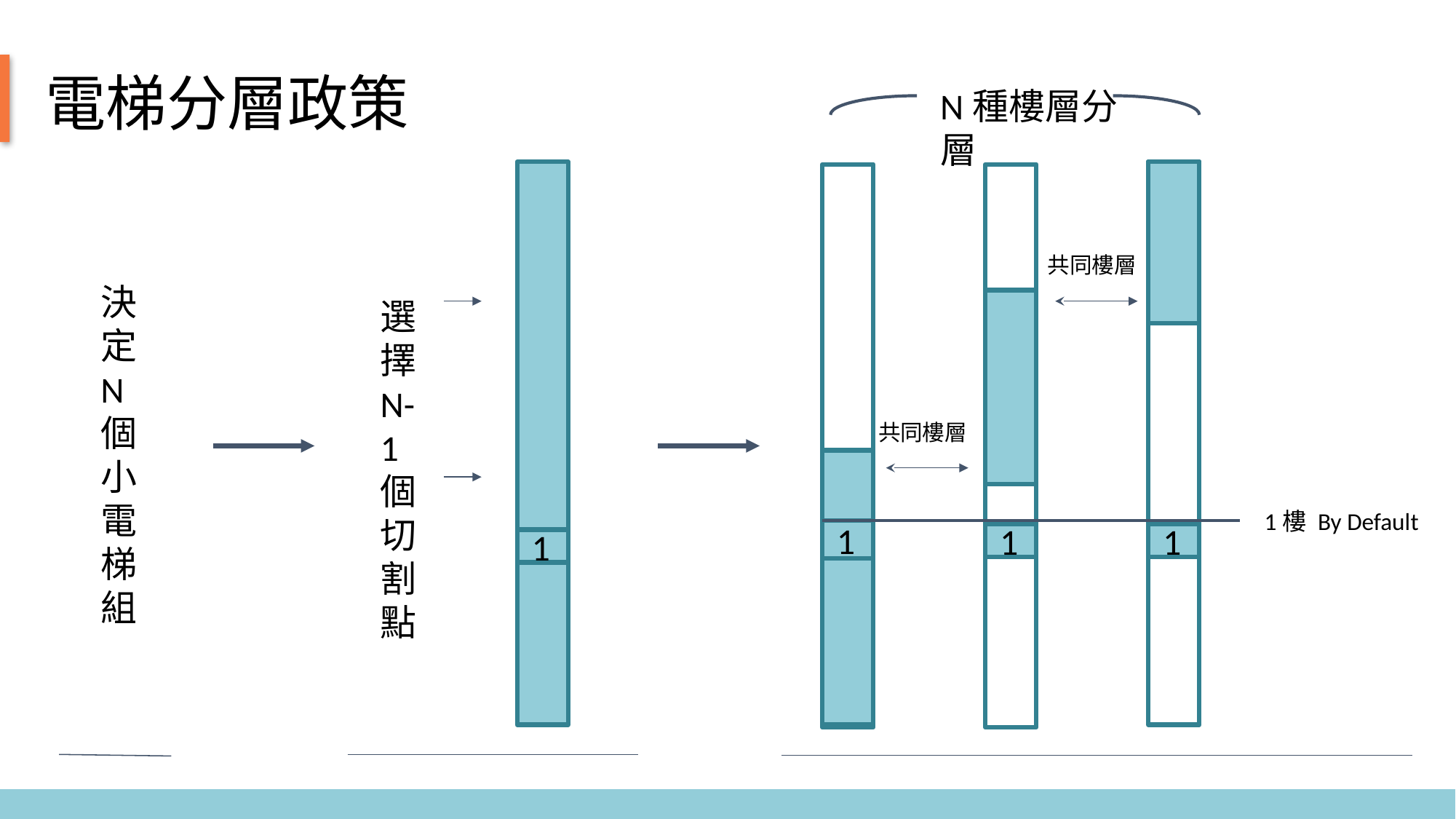

電梯分層政策
N種樓層分層

1

1

1

1
共同樓層
決定N個小電梯組
選擇
N-1
個切割點
共同樓層
1樓 By Default
移動並排隊